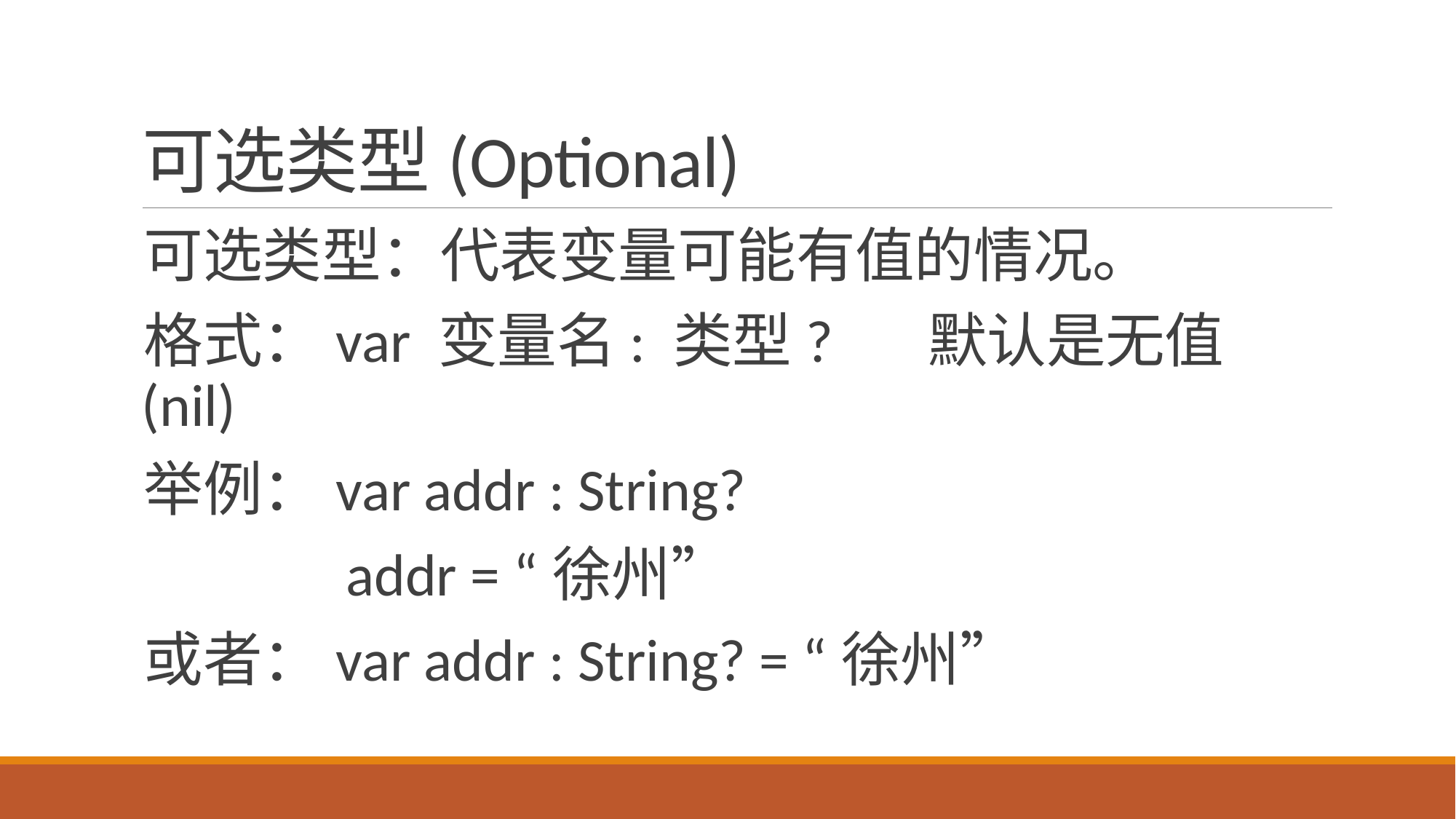

# 可选类型(Optional)
可选类型：代表变量可能有值的情况。
格式：var 变量名: 类型?      默认是无值(nil)
举例：var addr : String?
               addr = “徐州”
或者：var addr : String? = “徐州”